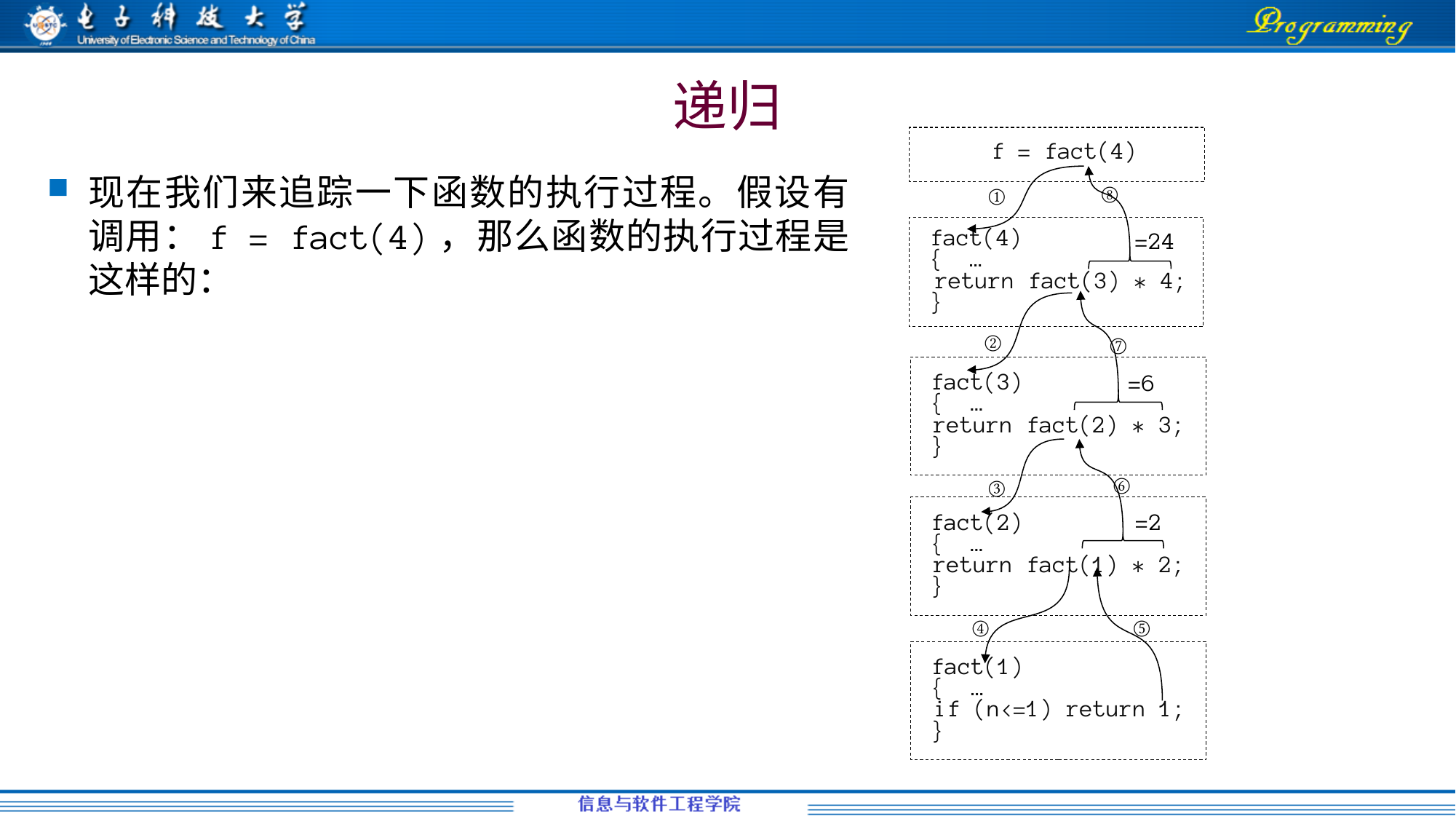

# 递归
f = fact(4)
现在我们来追踪一下函数的执行过程。假设有调用：f = fact(4)，那么函数的执行过程是这样的：

①
⑧
fact(4)
{  …
return fact(3) * 4;
}
=24

②
⑦
fact(3)
{  …
return fact(2) * 3;
}
=6

⑥
③
fact(2)
{  …
return fact(1) * 2;
}
=2
④
⑤
fact(1)
{  …
if (n<=1) return 1;
}